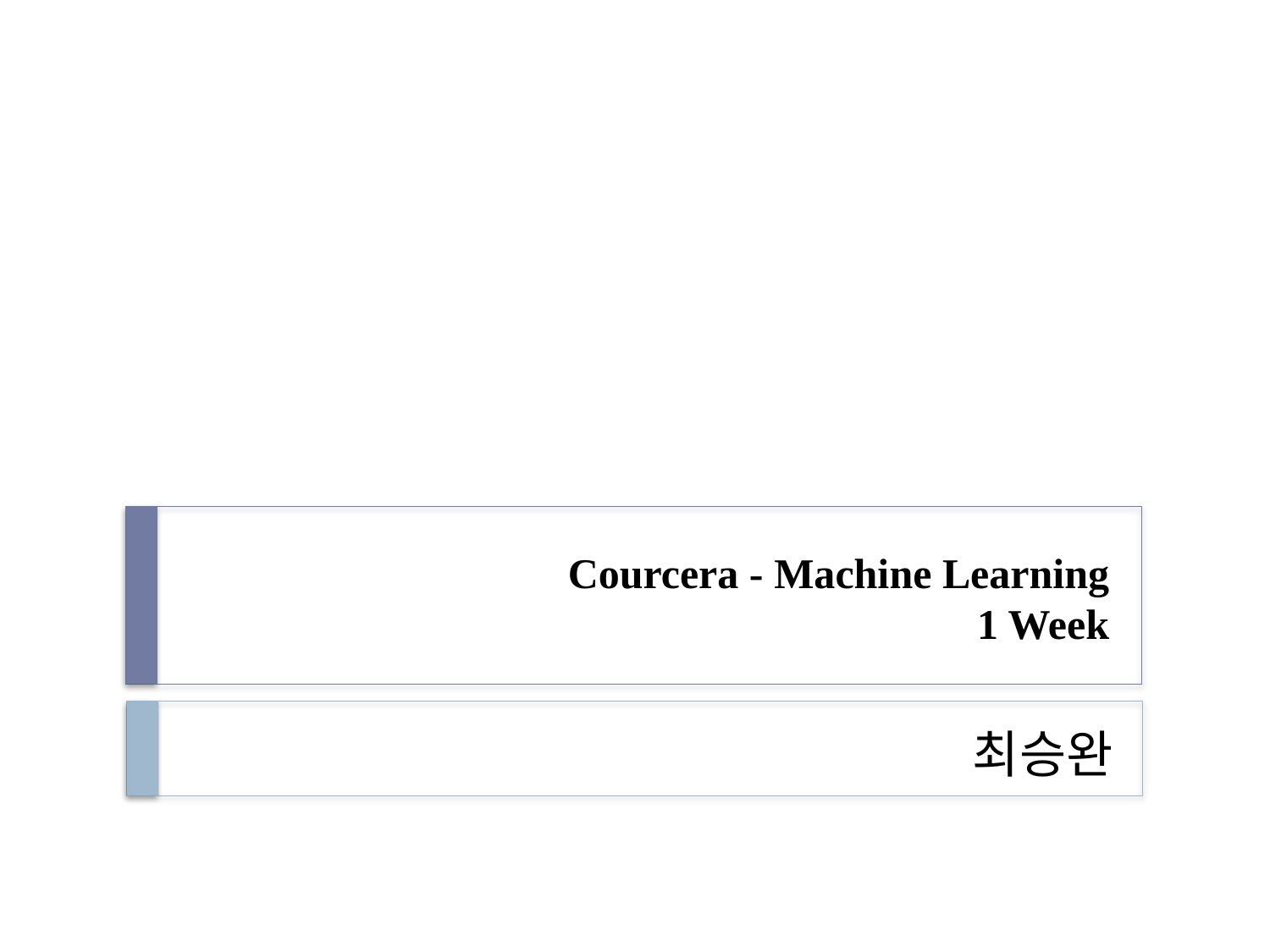

# Courcera - Machine Learning 1 Week
최승완